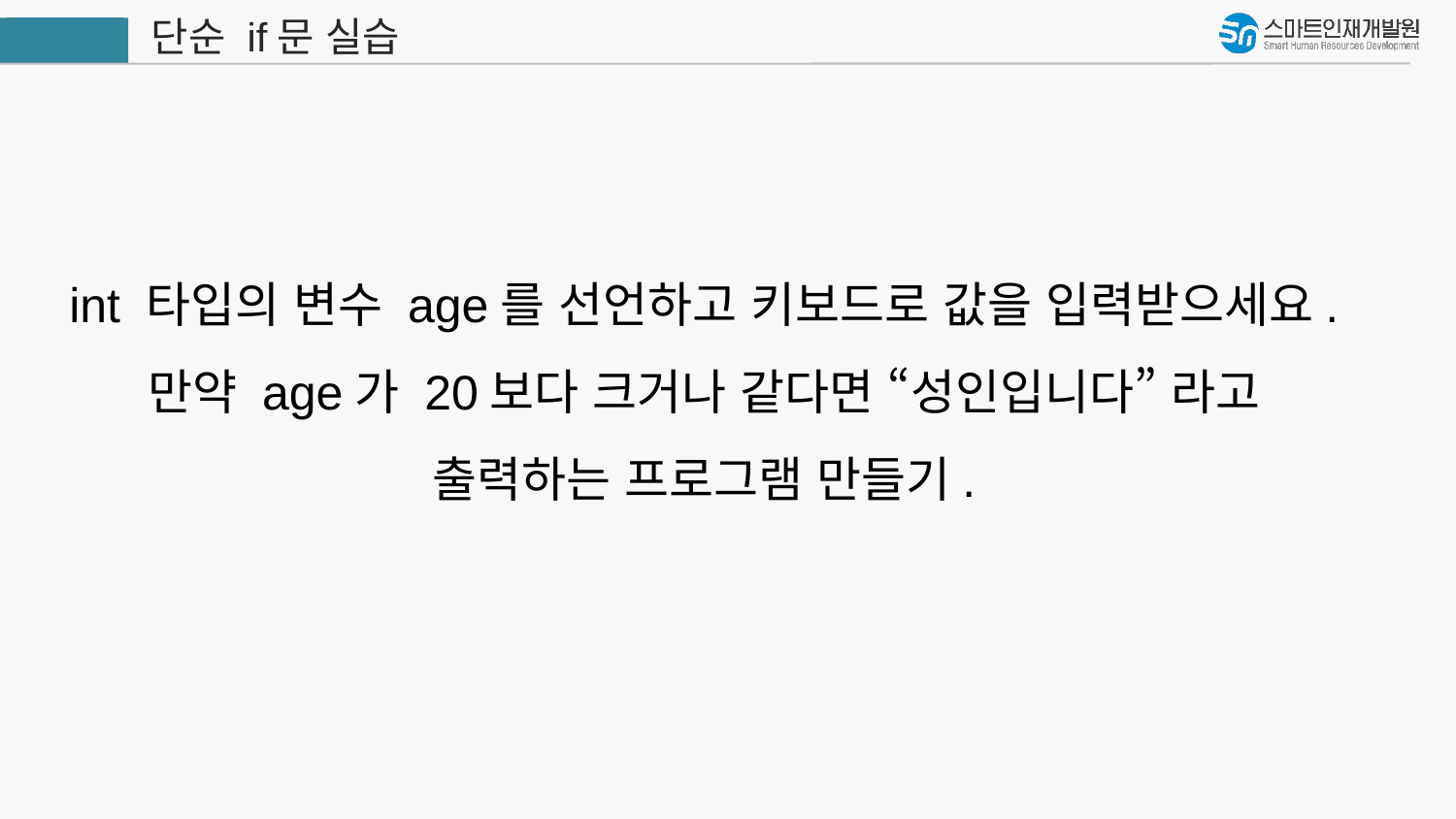

단순 if문 실습

Java
int 타입의 변수 age를 선언하고 키보드로 값을 입력받으세요.
만약 age가 20보다 크거나 같다면 “성인입니다” 라고
출력하는 프로그램 만들기.